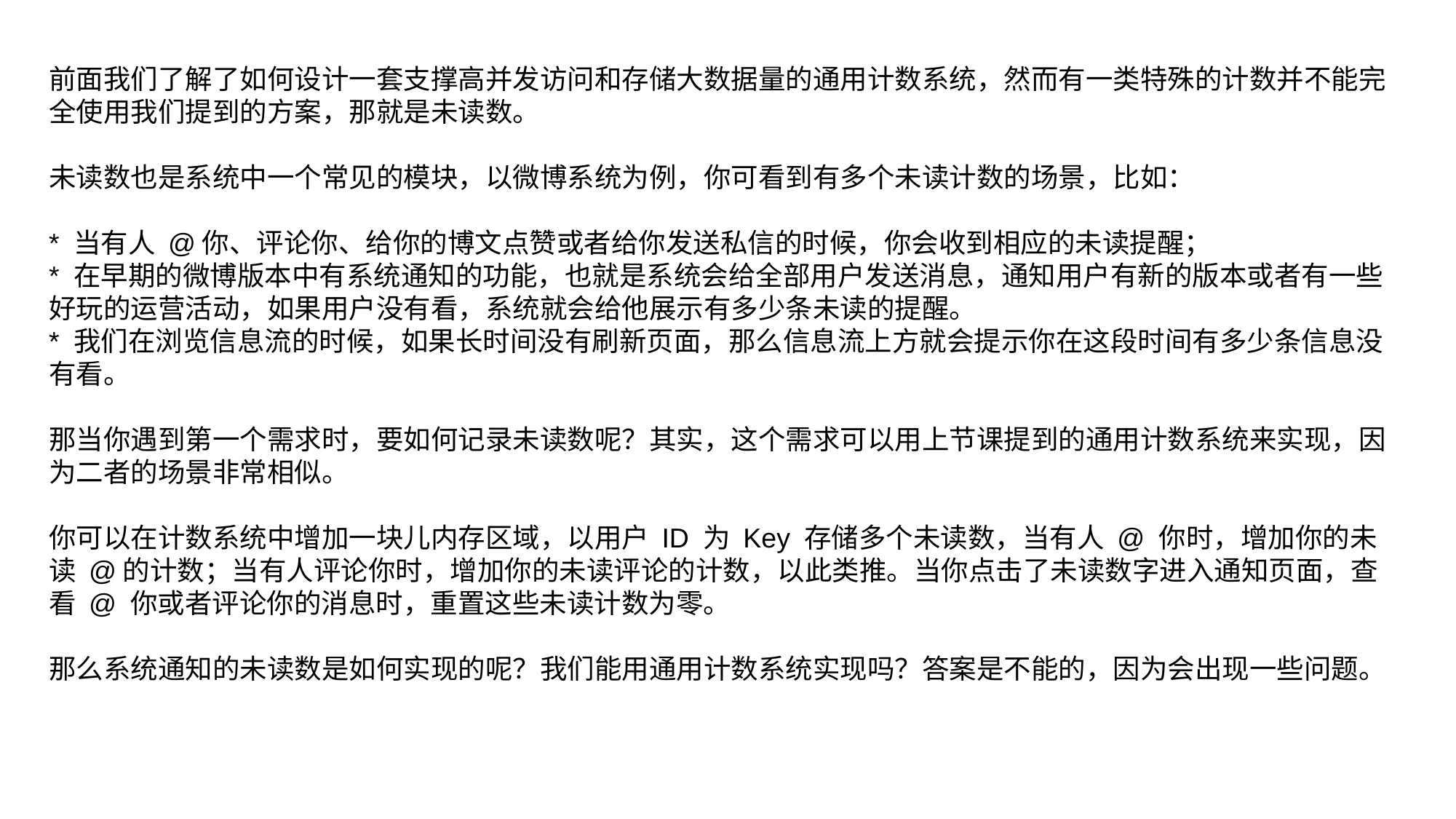

前面我们了解了如何设计一套支撑高并发访问和存储大数据量的通用计数系统，然而有一类特殊的计数并不能完全使用我们提到的方案，那就是未读数。

未读数也是系统中一个常见的模块，以微博系统为例，你可看到有多个未读计数的场景，比如：

* 当有人 @你、评论你、给你的博文点赞或者给你发送私信的时候，你会收到相应的未读提醒；
* 在早期的微博版本中有系统通知的功能，也就是系统会给全部用户发送消息，通知用户有新的版本或者有一些好玩的运营活动，如果用户没有看，系统就会给他展示有多少条未读的提醒。
* 我们在浏览信息流的时候，如果长时间没有刷新页面，那么信息流上方就会提示你在这段时间有多少条信息没有看。

那当你遇到第一个需求时，要如何记录未读数呢？其实，这个需求可以用上节课提到的通用计数系统来实现，因为二者的场景非常相似。

你可以在计数系统中增加一块儿内存区域，以用户 ID 为 Key 存储多个未读数，当有人 @ 你时，增加你的未读 @的计数；当有人评论你时，增加你的未读评论的计数，以此类推。当你点击了未读数字进入通知页面，查看 @ 你或者评论你的消息时，重置这些未读计数为零。

那么系统通知的未读数是如何实现的呢？我们能用通用计数系统实现吗？答案是不能的，因为会出现一些问题。